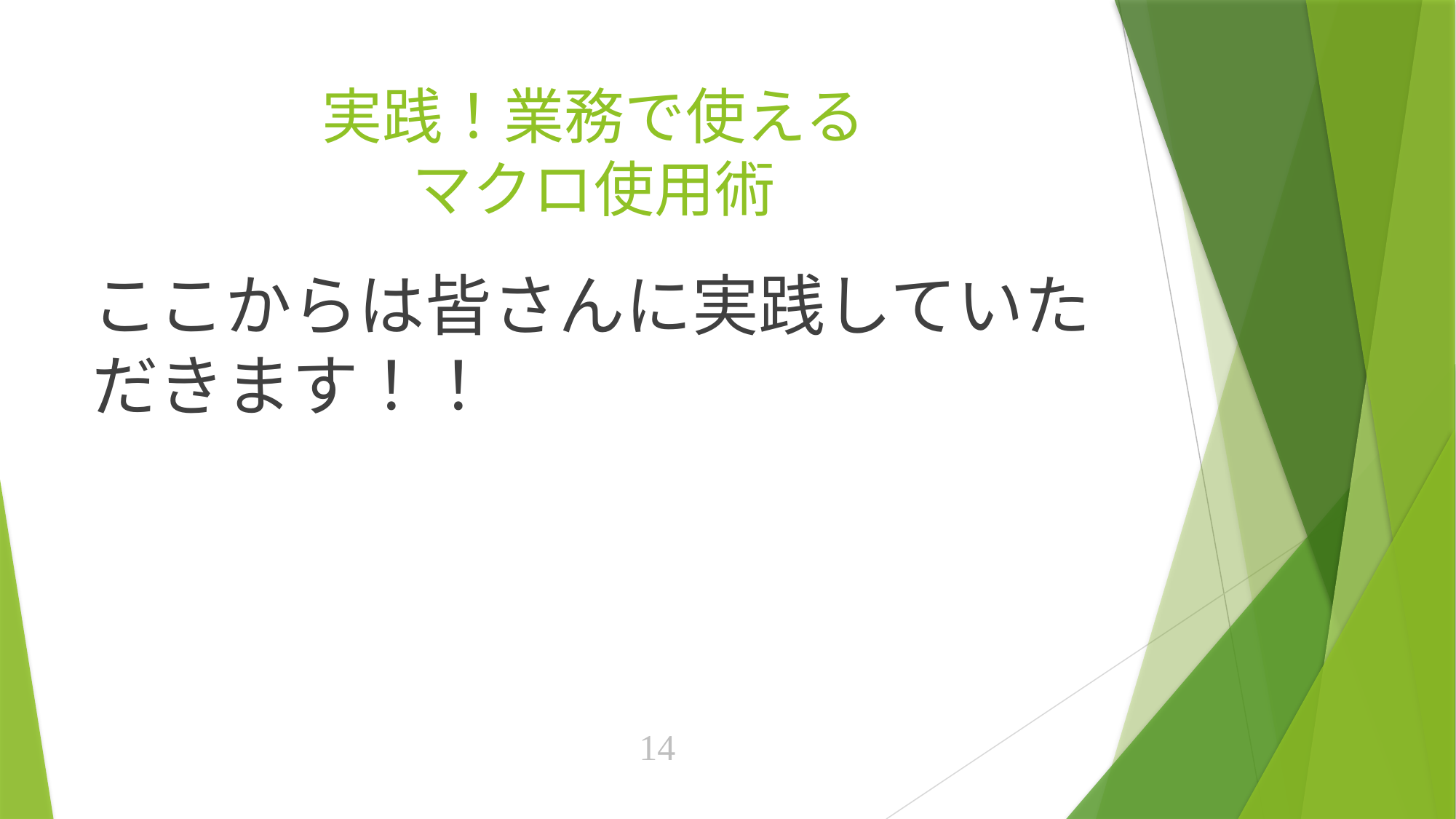

# 実践！業務で使える マクロ使用術
ここからは皆さんに実践していただきます！！

14